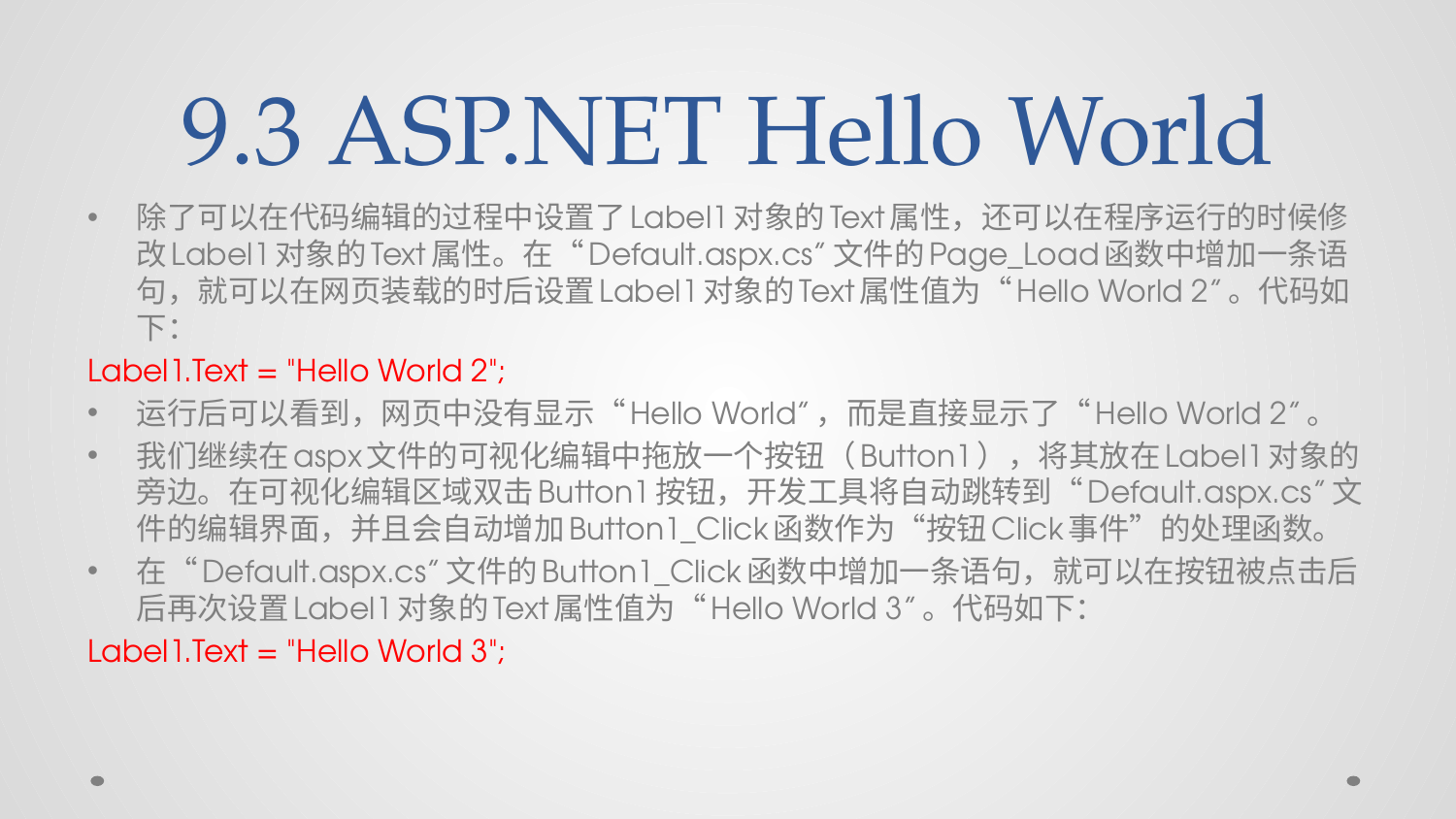

# 9.3 ASP.NET Hello World
除了可以在代码编辑的过程中设置了Label1对象的Text属性，还可以在程序运行的时候修改Label1对象的Text属性。在“Default.aspx.cs”文件的Page_Load函数中增加一条语句，就可以在网页装载的时后设置Label1对象的Text属性值为“Hello World 2”。代码如下：
Label1.Text = "Hello World 2";
运行后可以看到，网页中没有显示“Hello World”，而是直接显示了“Hello World 2”。
我们继续在aspx文件的可视化编辑中拖放一个按钮（Button1），将其放在Label1对象的旁边。在可视化编辑区域双击Button1按钮，开发工具将自动跳转到“Default.aspx.cs”文件的编辑界面，并且会自动增加Button1_Click函数作为“按钮Click事件”的处理函数。
在“Default.aspx.cs”文件的Button1_Click函数中增加一条语句，就可以在按钮被点击后后再次设置Label1对象的Text属性值为“Hello World 3”。代码如下：
Label1.Text = "Hello World 3";